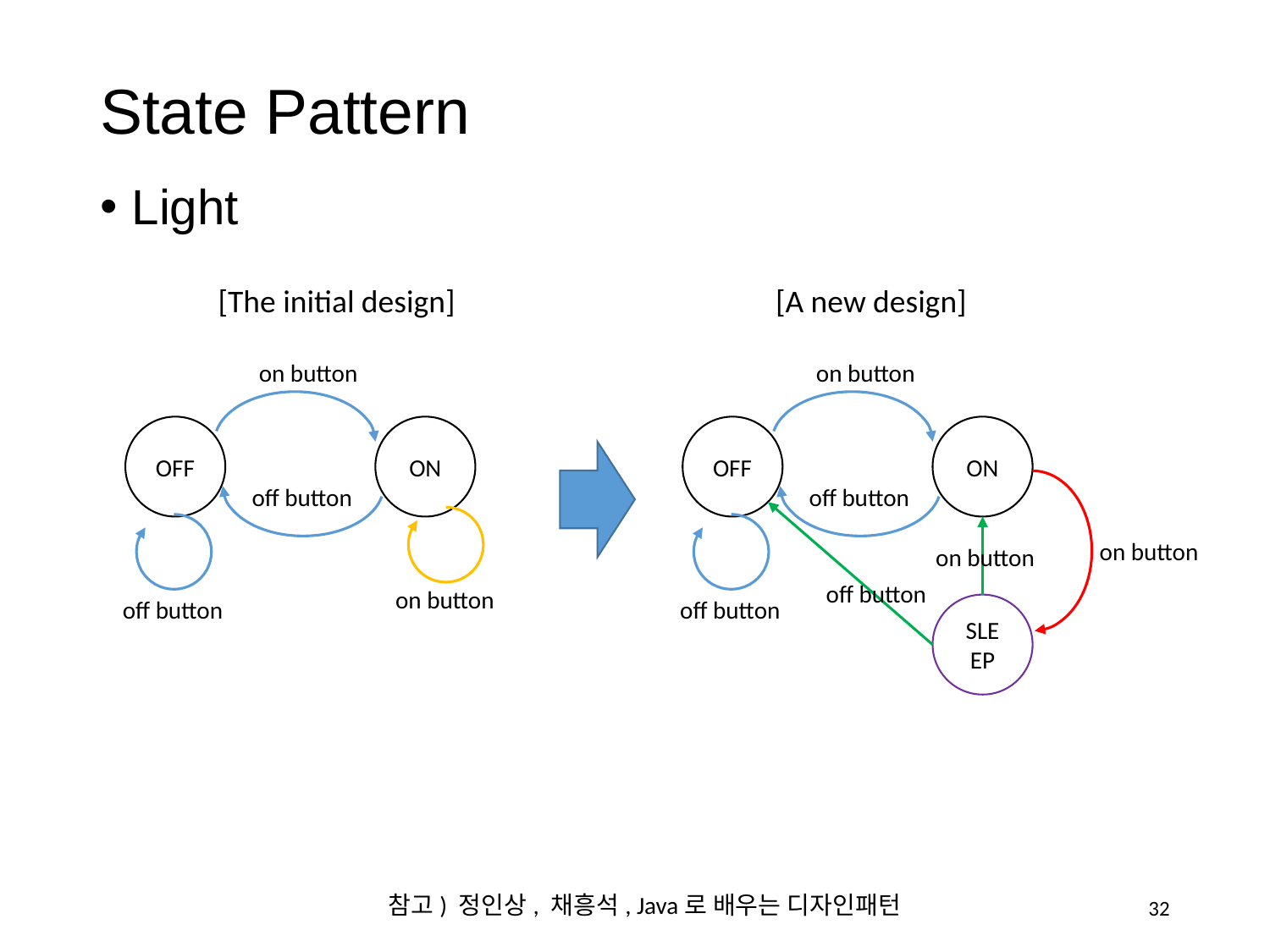

# State Pattern
Light
[The initial design]
[A new design]
on button
on button

OFF
ON
OFF
ON

off button
off button

on button
on button
off button
on button
off button
off button
SLEEP
32
참고) 정인상, 채흥석, Java로 배우는 디자인패턴